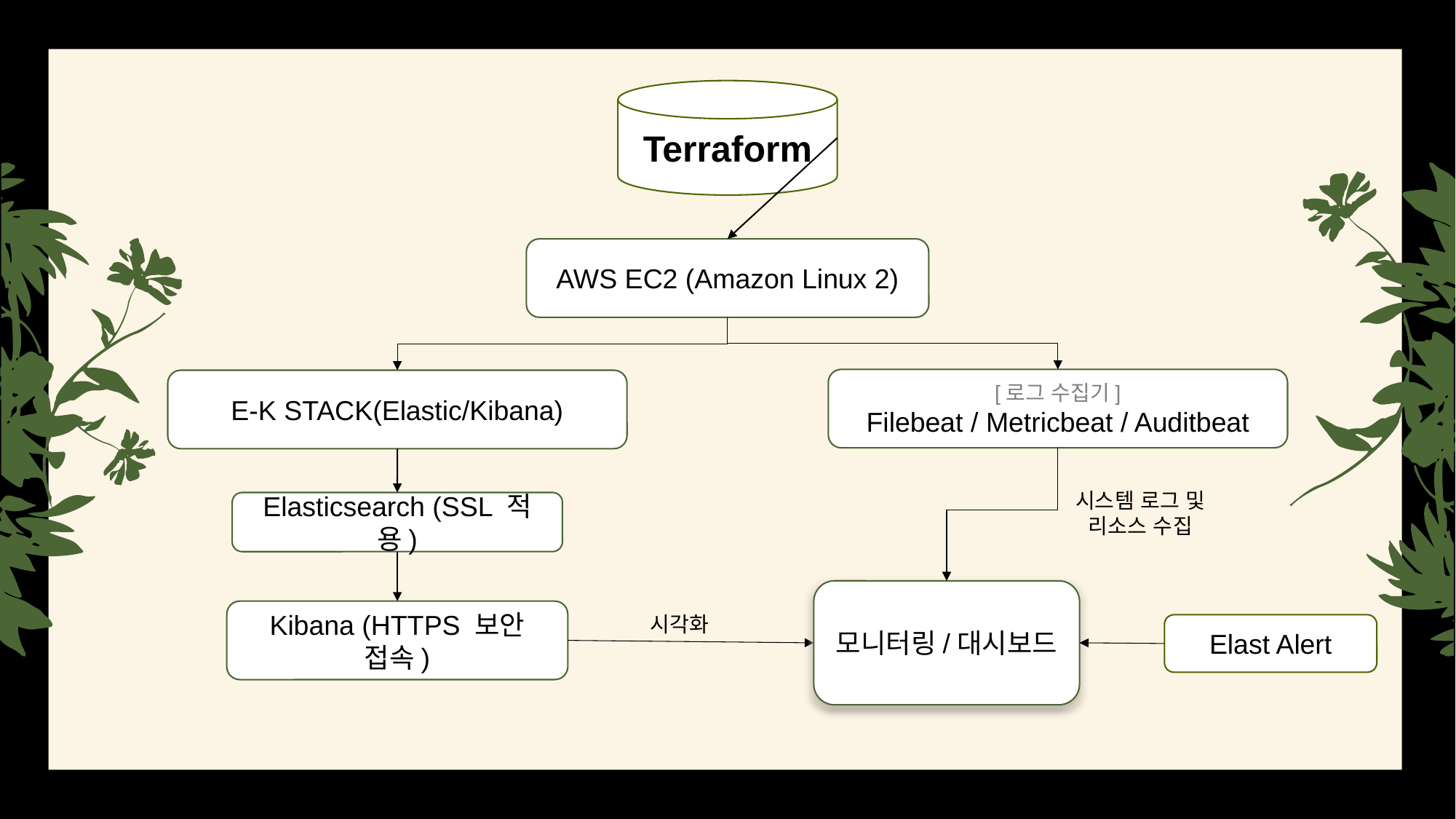

Terraform
AWS EC2 (Amazon Linux 2)
[로그 수집기]
Filebeat / Metricbeat / Auditbeat
E-K STACK(Elastic/Kibana)
시스템 로그 및 리소스 수집
Elasticsearch (SSL 적용)
모니터링/대시보드
Kibana (HTTPS 보안 접속)
시각화
Elast Alert